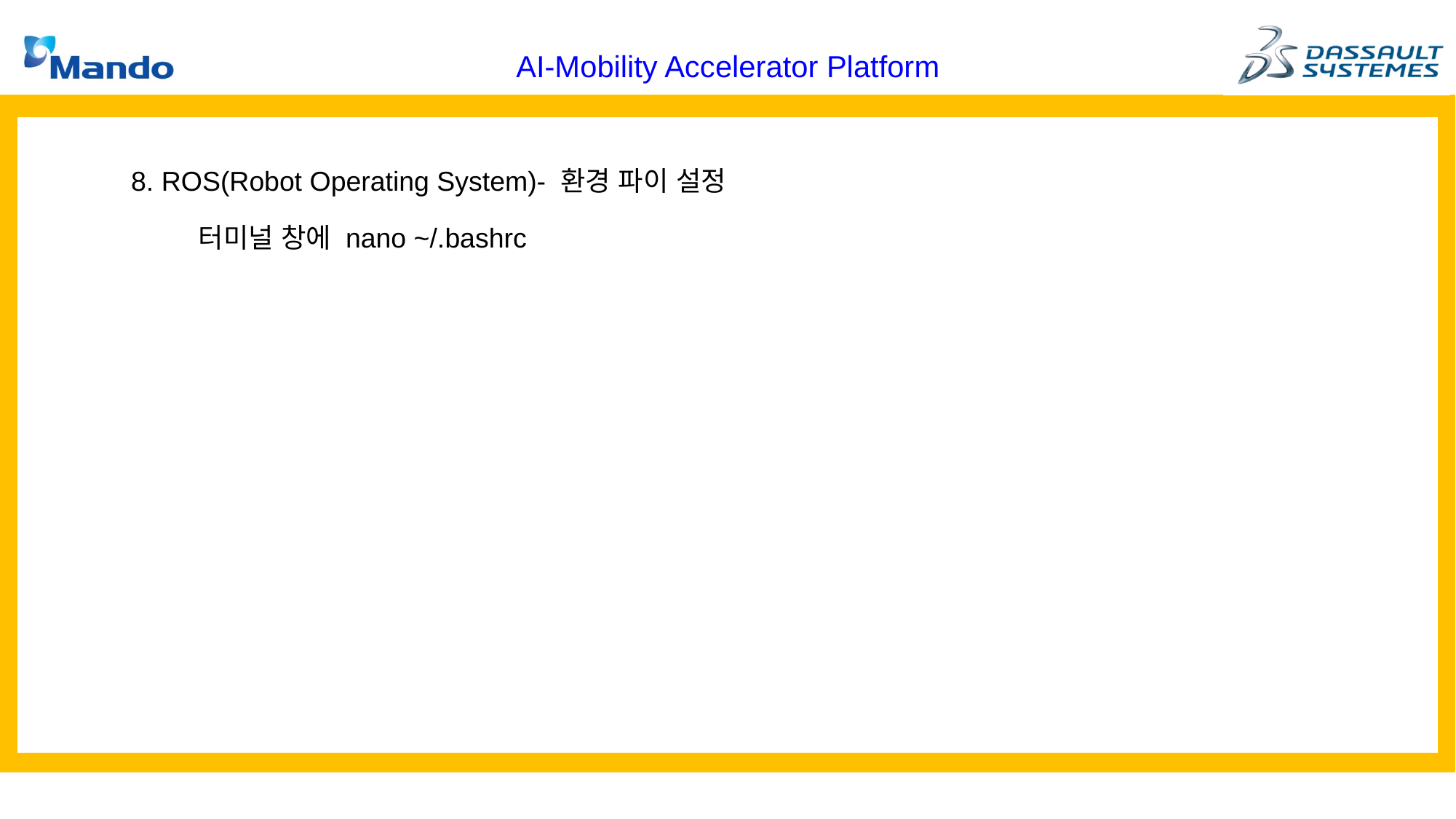

8. ROS(Robot Operating System)- 환경 파이 설정
터미널 창에 nano ~/.bashrc